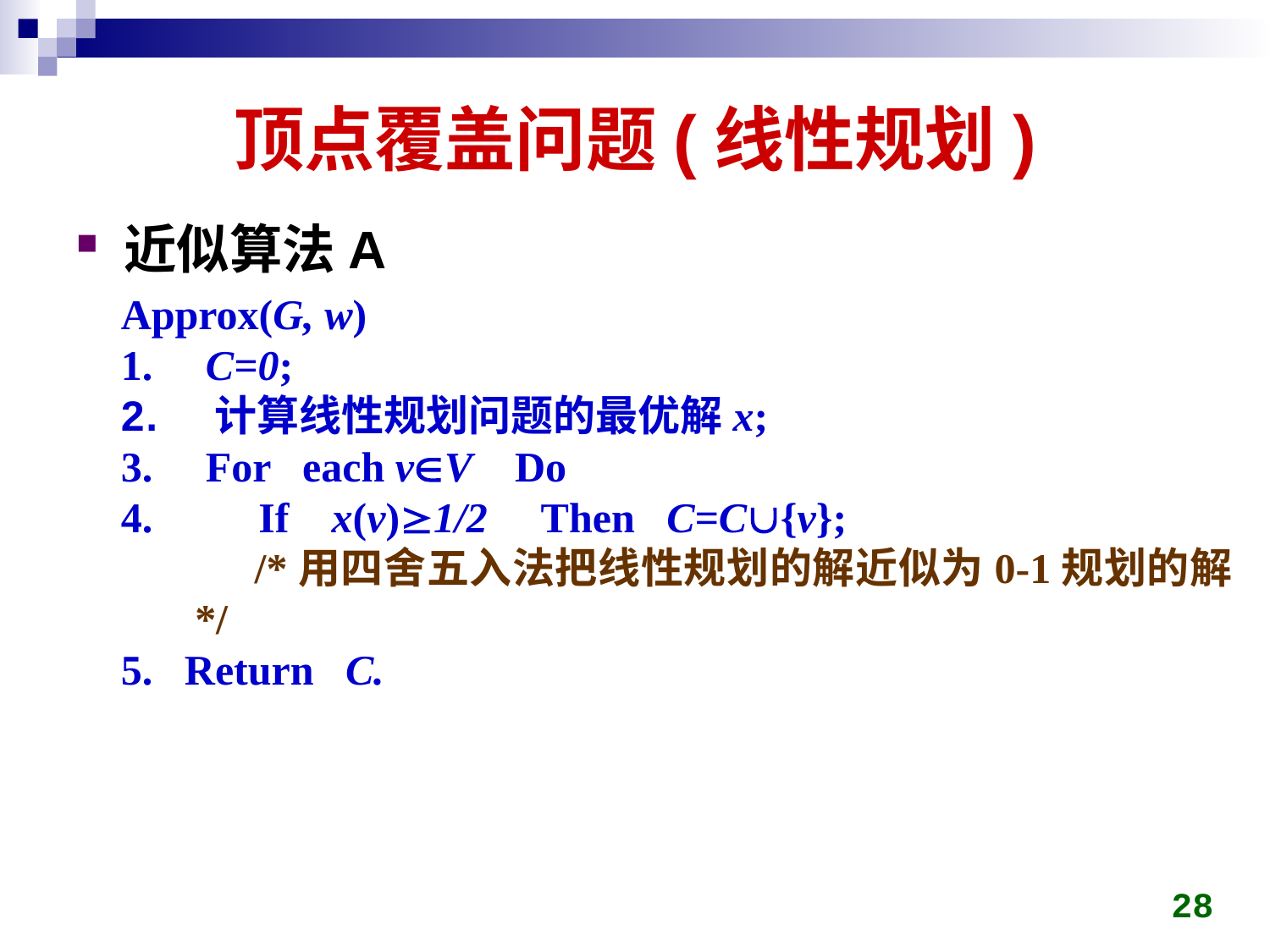

# 顶点覆盖问题(线性规划)
近似算法A

Approx(G, w)
 C=0;
 计算线性规划问题的最优解x;
 For   each v∈V    Do
      If    x(v)≥1/2     Then   C=C∪{v};
            /*用四舍五入法把线性规划的解近似为0-1规划的解 */
5.   Return   C.
28